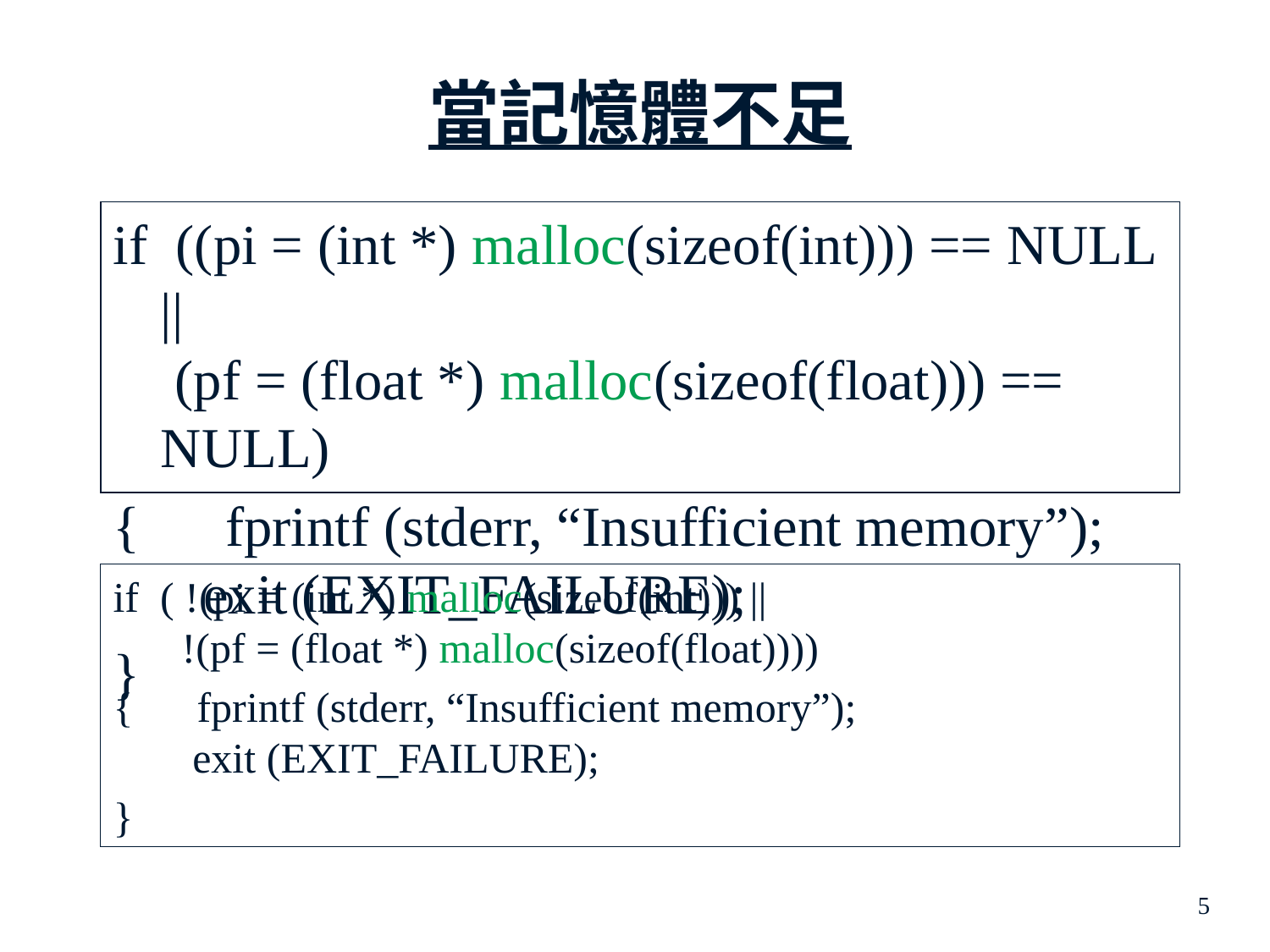

# 當記憶體不足
if  ((pi = (int *) malloc(sizeof(int))) == NULL ||
 (pf = (float *) malloc(sizeof(float))) == NULL)
{      fprintf (stderr, “Insufficient memory”);
   exit (EXIT_FAILURE);
}
if  ( !(pi = (int *) malloc(sizeof(int))) ||
  !(pf = (float *) malloc(sizeof(float))))
{      fprintf (stderr, “Insufficient memory”);
   exit (EXIT_FAILURE);
}
5
5